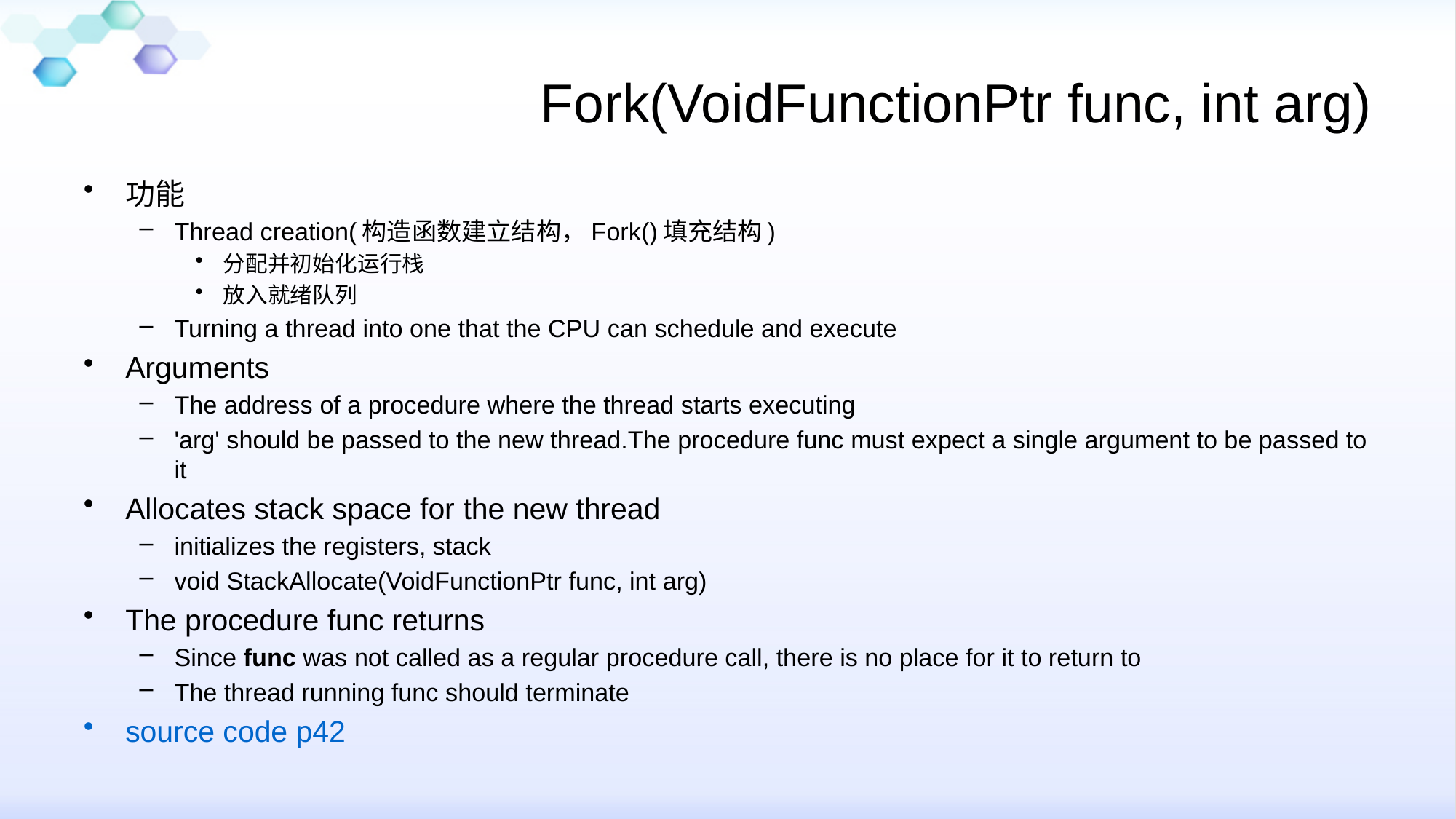

# Fork(VoidFunctionPtr func, int arg)
功能
Thread creation(构造函数建立结构，Fork()填充结构)
分配并初始化运行栈
放入就绪队列
Turning a thread into one that the CPU can schedule and execute
Arguments
The address of a procedure where the thread starts executing
'arg' should be passed to the new thread.The procedure func must expect a single argument to be passed to it
Allocates stack space for the new thread
initializes the registers, stack
void StackAllocate(VoidFunctionPtr func, int arg)
The procedure func returns
Since func was not called as a regular procedure call, there is no place for it to return to
The thread running func should terminate
source code p42